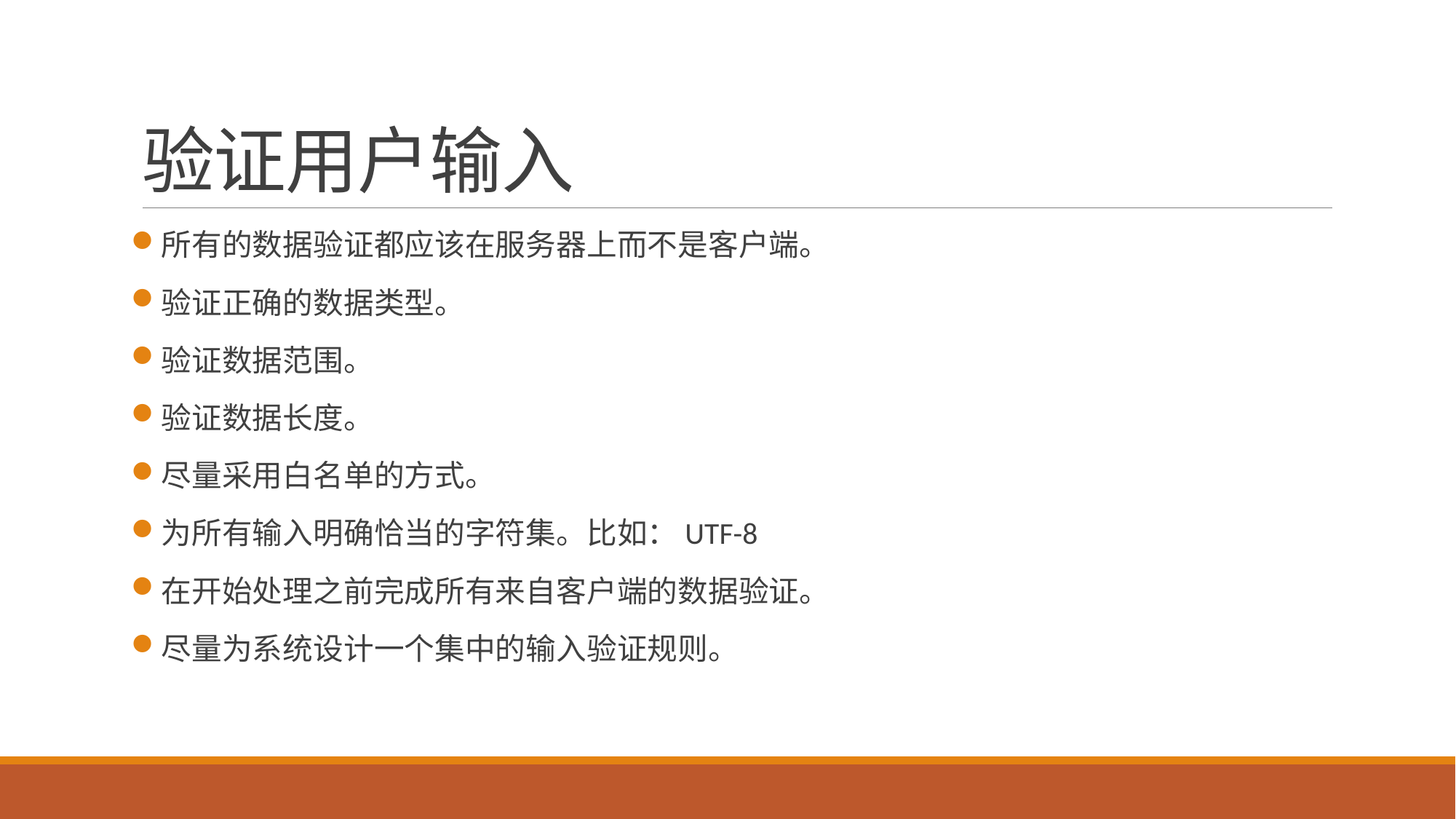

# 验证用户输入
所有的数据验证都应该在服务器上而不是客户端。
验证正确的数据类型。
验证数据范围。
验证数据长度。
尽量采用白名单的方式。
为所有输入明确恰当的字符集。比如：UTF-8
在开始处理之前完成所有来自客户端的数据验证。
尽量为系统设计一个集中的输入验证规则。